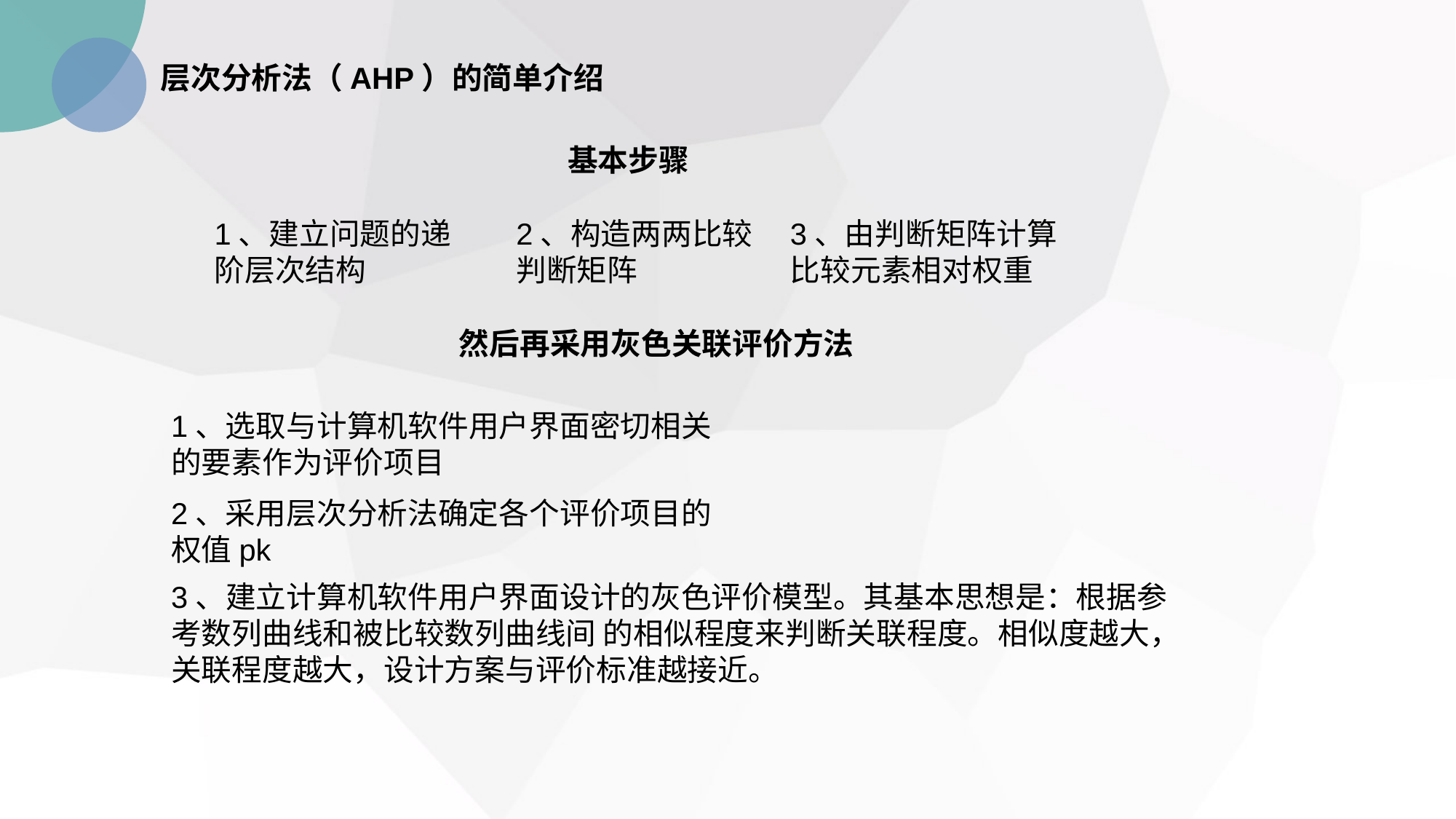

层次分析法（AHP）的简单介绍
基本步骤
1、建立问题的递阶层次结构
2、构造两两比较判断矩阵
3、由判断矩阵计算比较元素相对权重
然后再采用灰色关联评价方法
1、选取与计算机软件用户界面密切相关的要素作为评价项目
2、采用层次分析法确定各个评价项目的权值pk
3、建立计算机软件用户界面设计的灰色评价模型。其基本思想是：根据参考数列曲线和被比较数列曲线间 的相似程度来判断关联程度。相似度越大，关联程度越大，设计方案与评价标准越接近。